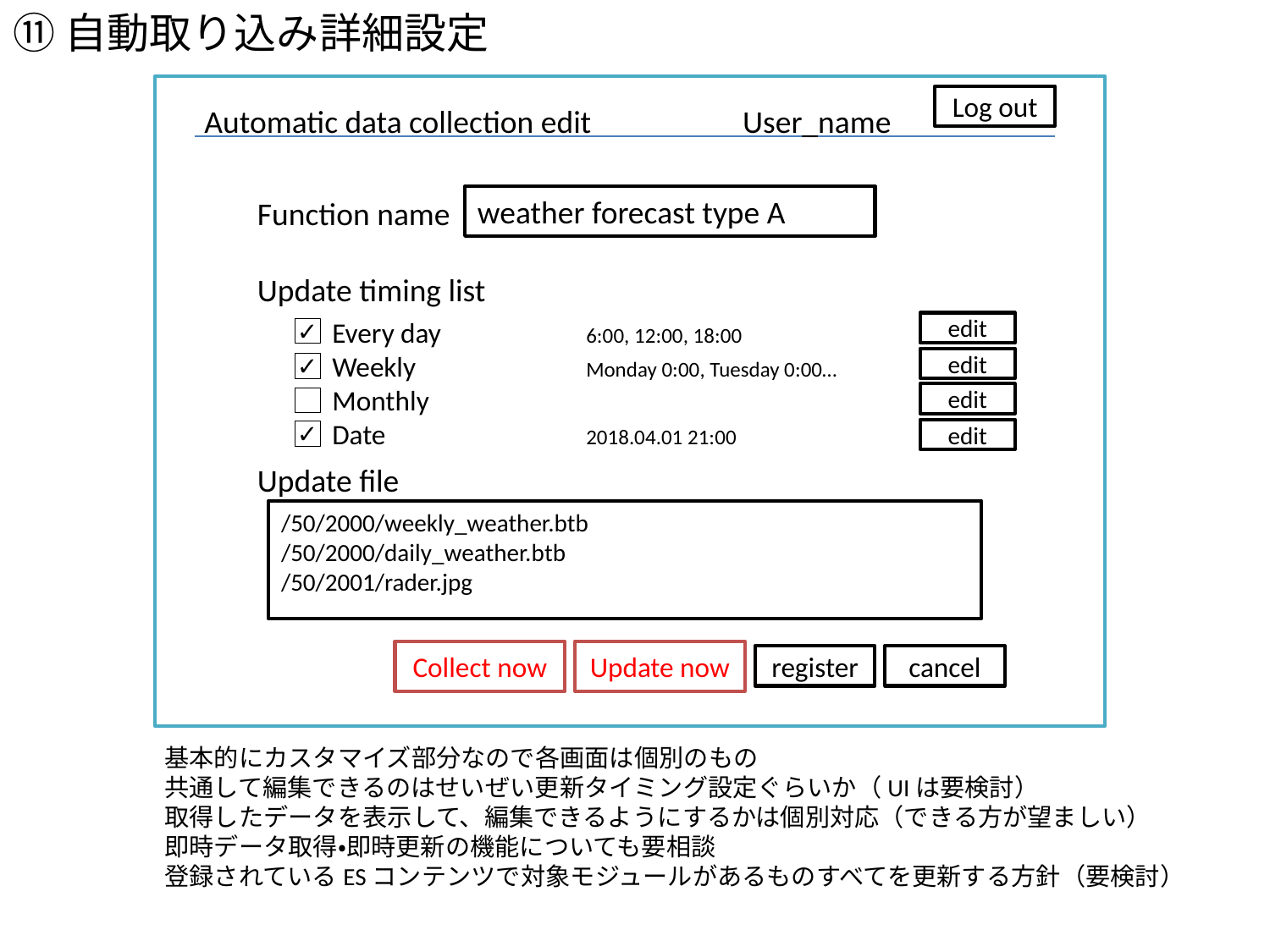

⑪自動取り込み詳細設定

Automatic data collection edit
User_name
Log out
weather forecast type A
Function name

Update timing list

Update file
Every day		6:00, 12:00, 18:00
Weekly		Monday 0:00, Tuesday 0:00…
Monthly
Date		2018.04.01 21:00
edit
✓
edit
✓
edit

edit
✓
/50/2000/weekly_weather.btb
/50/2000/daily_weather.btb
/50/2001/rader.jpg
Collect now
Update now
register
cancel
基本的にカスタマイズ部分なので各画面は個別のもの
共通して編集できるのはせいぜい更新タイミング設定ぐらいか（UIは要検討）
取得したデータを表示して、編集できるようにするかは個別対応（できる方が望ましい）
即時データ取得・即時更新の機能についても要相談
登録されているESコンテンツで対象モジュールがあるものすべてを更新する方針（要検討）